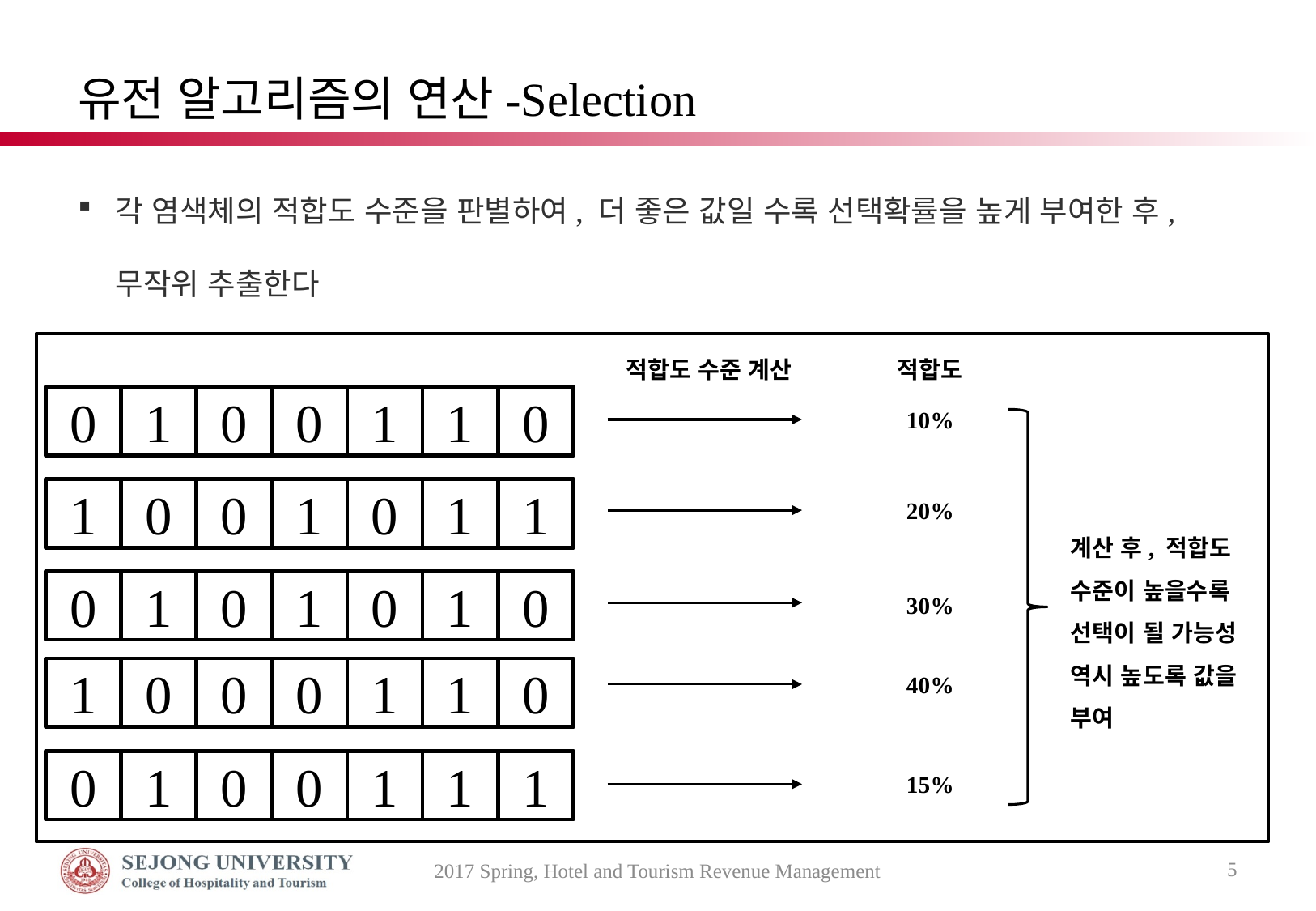

# 유전 알고리즘의 연산-Selection

각 염색체의 적합도 수준을 판별하여, 더 좋은 값일 수록 선택확률을 높게 부여한 후, 무작위 추출한다

적합도 수준 계산
적합도
0
1
0
0
1
1
0
10%

1
0
0
1
0
1
1
20%
계산 후, 적합도
수준이 높을수록
선택이 될 가능성 역시 높도록 값을 부여
0
1
0
1
0
1
0
30%
1
0
0
0
1
1
0
40%
0
1
0
0
1
1
1
15%
5
2017 Spring, Hotel and Tourism Revenue Management